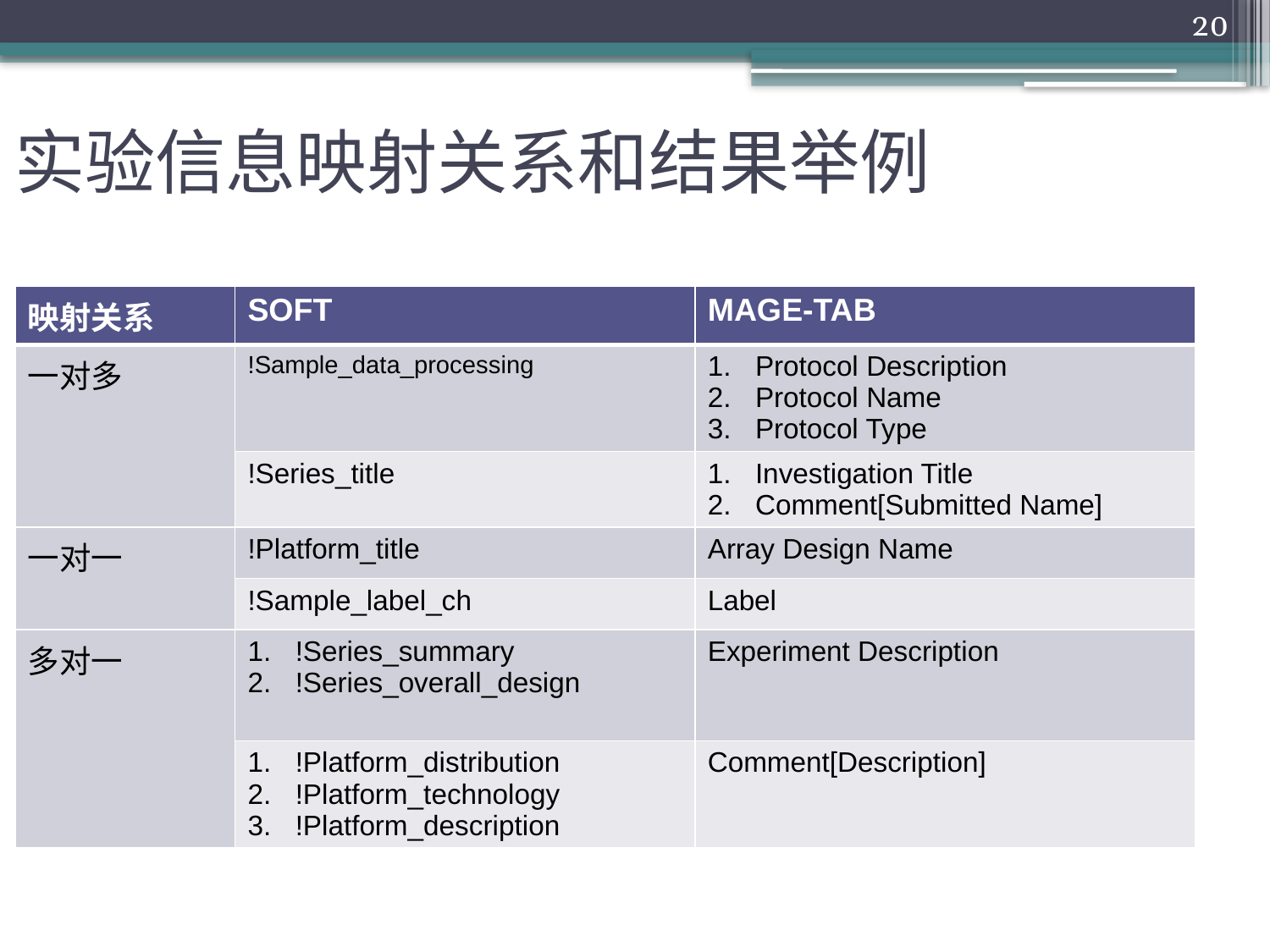

20
# 实验信息映射关系和结果举例
| 映射关系 | SOFT | MAGE-TAB |
| --- | --- | --- |
| 一对多 | !Sample\_data\_processing | Protocol Description Protocol Name Protocol Type |
|  | !Series\_title | Investigation Title Comment[Submitted Name] |
| 一对一 | !Platform\_title | Array Design Name |
|  | !Sample\_label\_ch | Label |
| 多对一 | !Series\_summary !Series\_overall\_design | Experiment Description |
|  | !Platform\_distribution !Platform\_technology !Platform\_description | Comment[Description] |